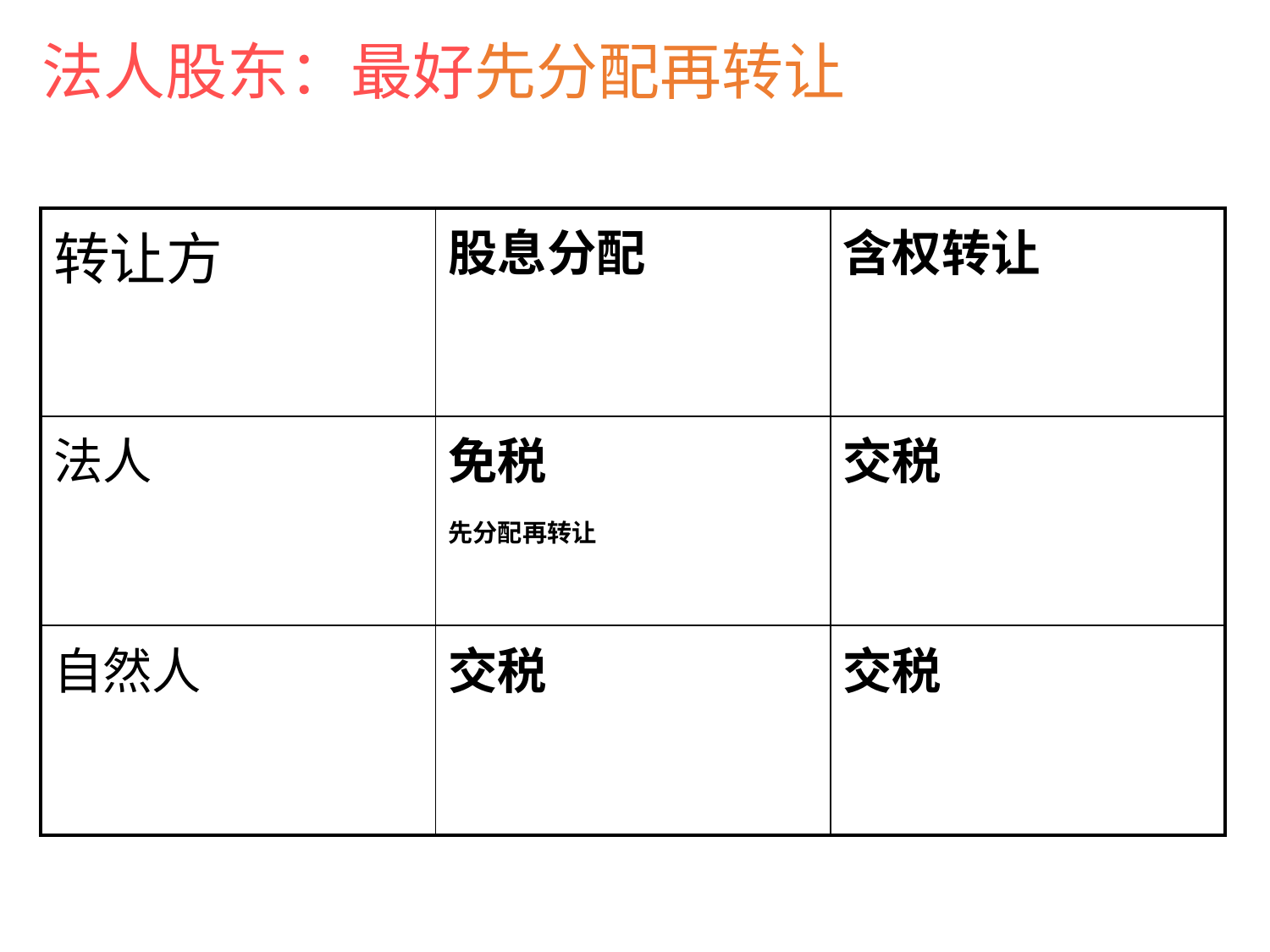

# 法人股东：最好先分配再转让
| 转让方 | 股息分配 | 含权转让 |
| --- | --- | --- |
| 法人 | 免税 先分配再转让 | 交税 |
| 自然人 | 交税 | 交税 |